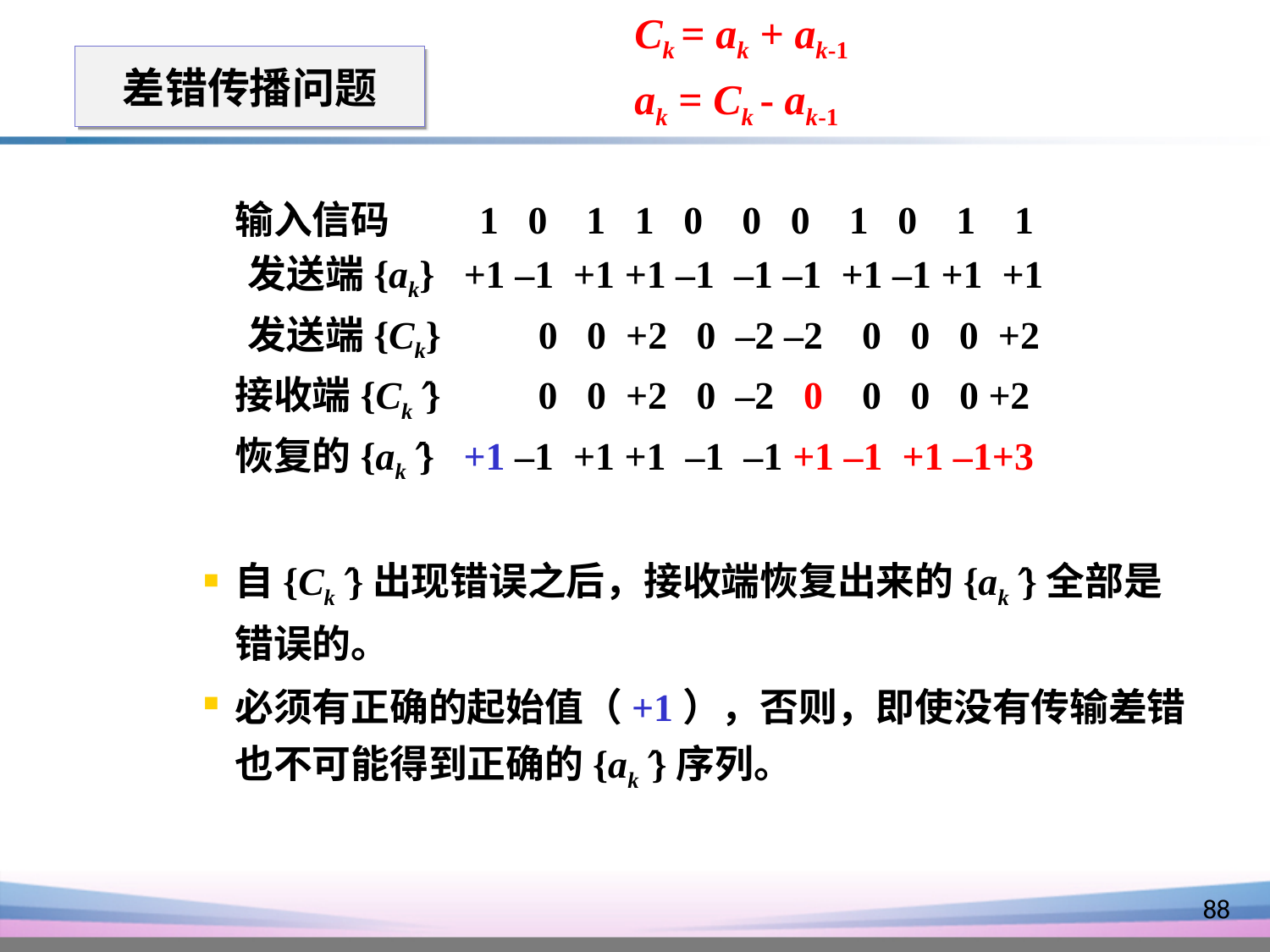

Ck = ak + ak-1
ak = Ck - ak-1
差错传播问题
	输入信码         1   0    1   1   0    0   0    1   0    1    1
    发送端{ak}   +1 –1  +1 +1 –1  –1 –1  +1 –1 +1  +1
    发送端{Ck}          0   0  +2   0  –2 –2    0   0   0  +2
	接收端{Ck′}          0   0  +2   0  –2   0    0   0   0 +2
	恢复的{ak′}   +1 –1  +1 +1  –1  –1 +1 –1  +1 –1+3

自{Ck′}出现错误之后，接收端恢复出来的{ak′}全部是错误的。
必须有正确的起始值（+1），否则，即使没有传输差错也不可能得到正确的{ak′}序列。
88